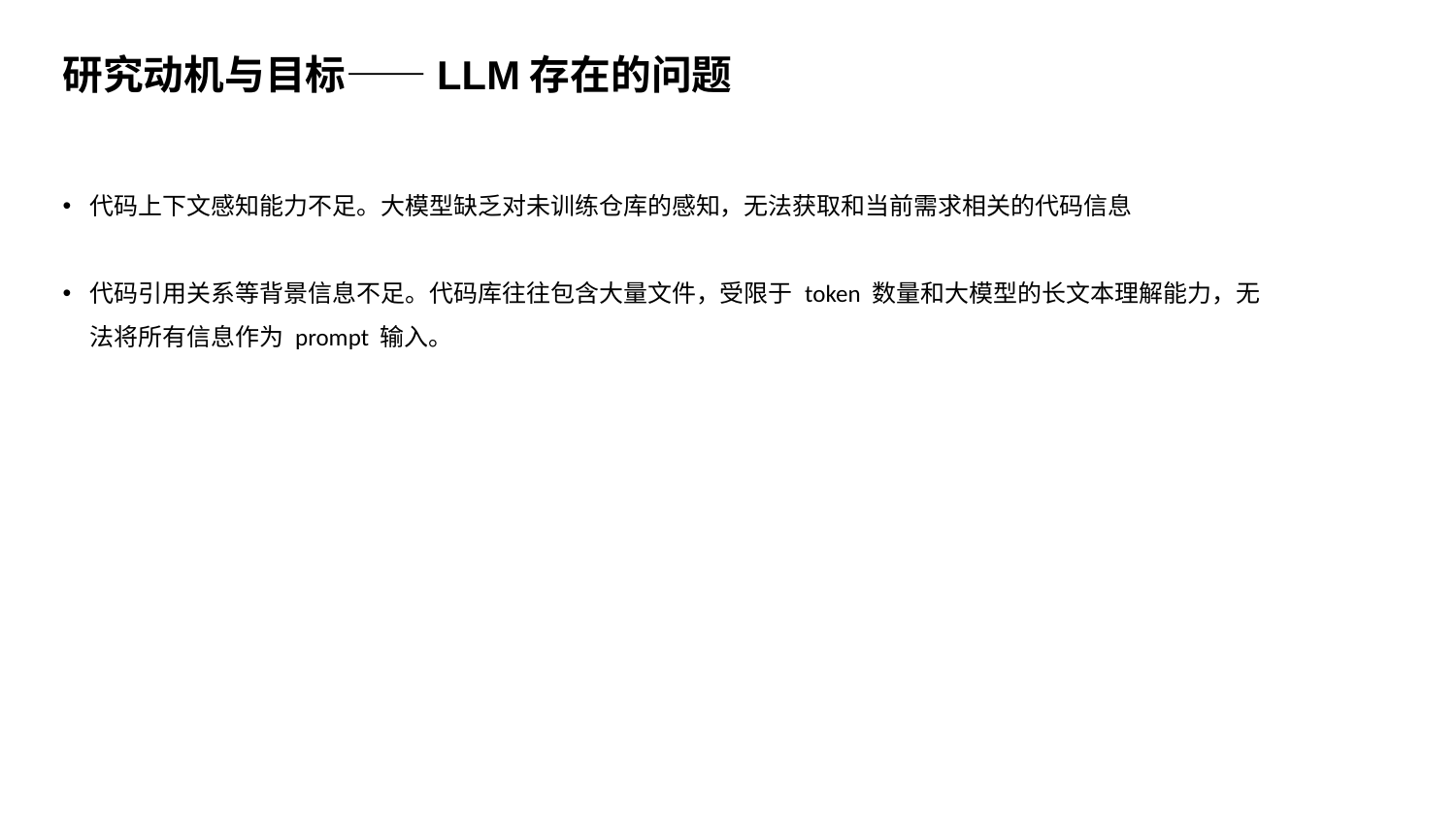

研究动机与目标——LLM存在的问题

代码上下文感知能力不足。大模型缺乏对未训练仓库的感知，无法获取和当前需求相关的代码信息

代码引用关系等背景信息不足。代码库往往包含大量文件，受限于 token 数量和大模型的长文本理解能力，无法将所有信息作为 prompt 输入。